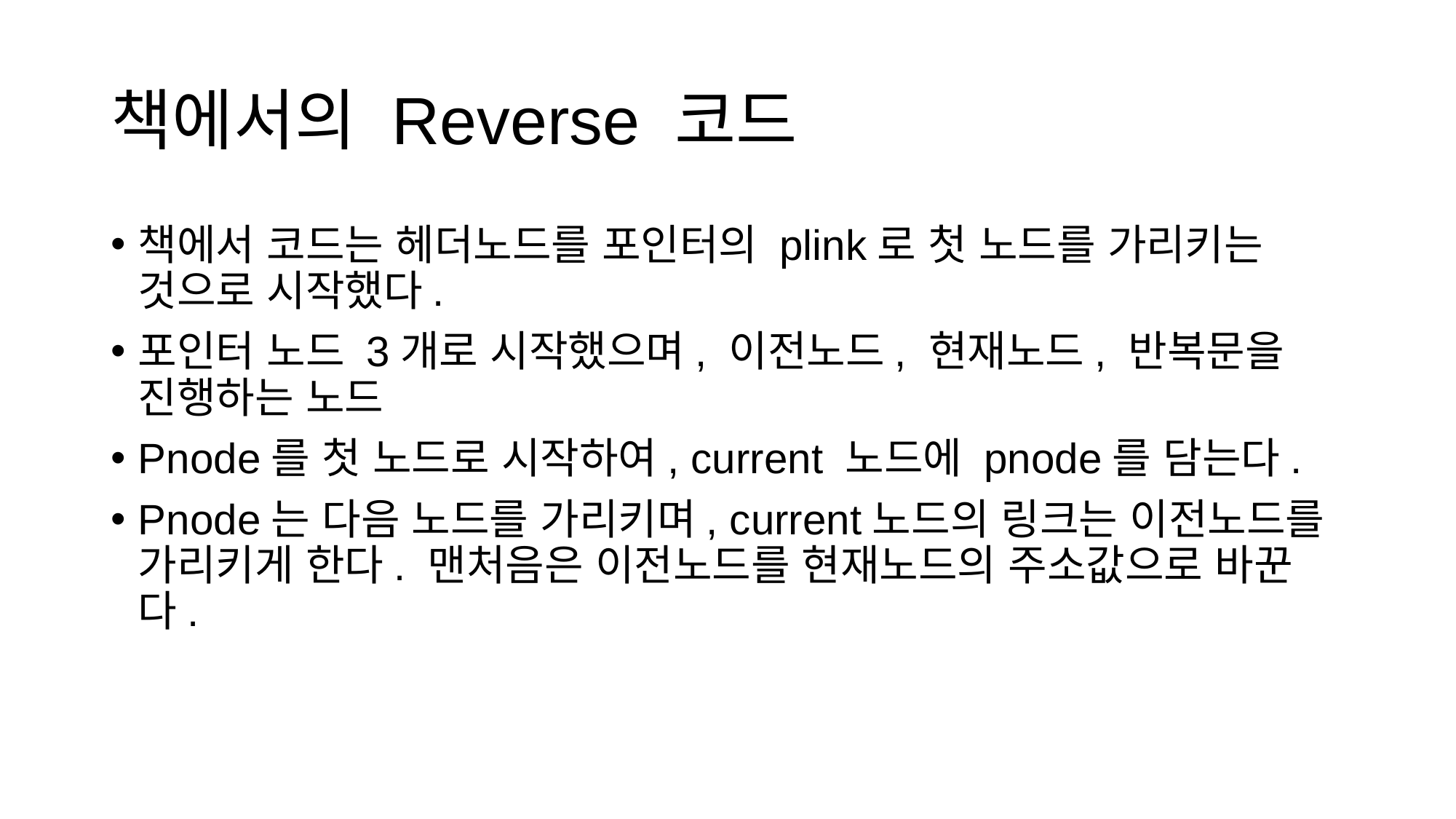

# 책에서의 Reverse 코드
책에서 코드는 헤더노드를 포인터의 plink로 첫 노드를 가리키는 것으로 시작했다.
포인터 노드 3개로 시작했으며, 이전노드, 현재노드, 반복문을 진행하는 노드
Pnode를 첫 노드로 시작하여, current 노드에 pnode를 담는다.
Pnode는 다음 노드를 가리키며, current노드의 링크는 이전노드를 가리키게 한다. 맨처음은 이전노드를 현재노드의 주소값으로 바꾼다.